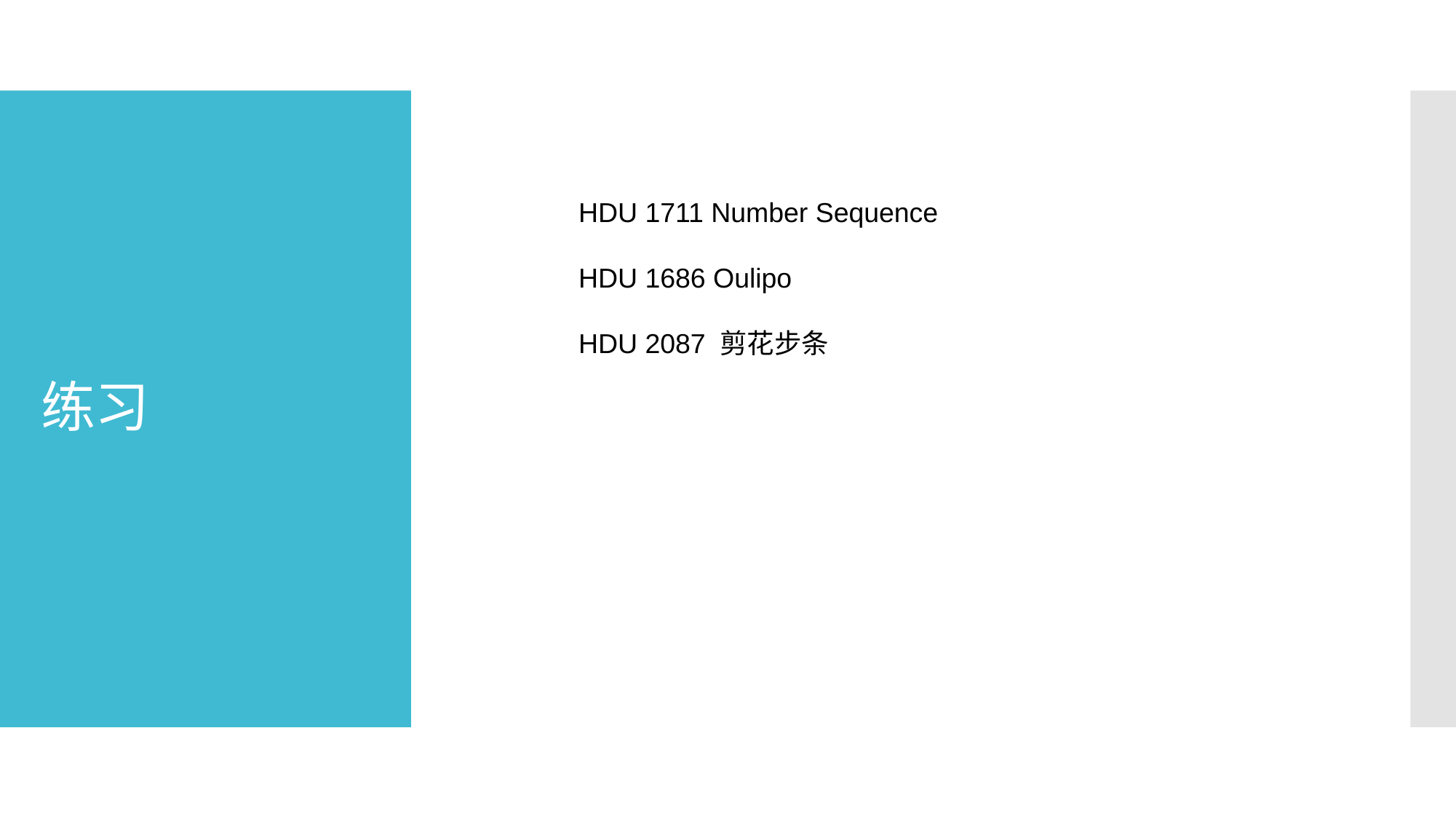

# 练习
HDU 1711 Number Sequence

HDU 1686 Oulipo

HDU 2087 剪花步条